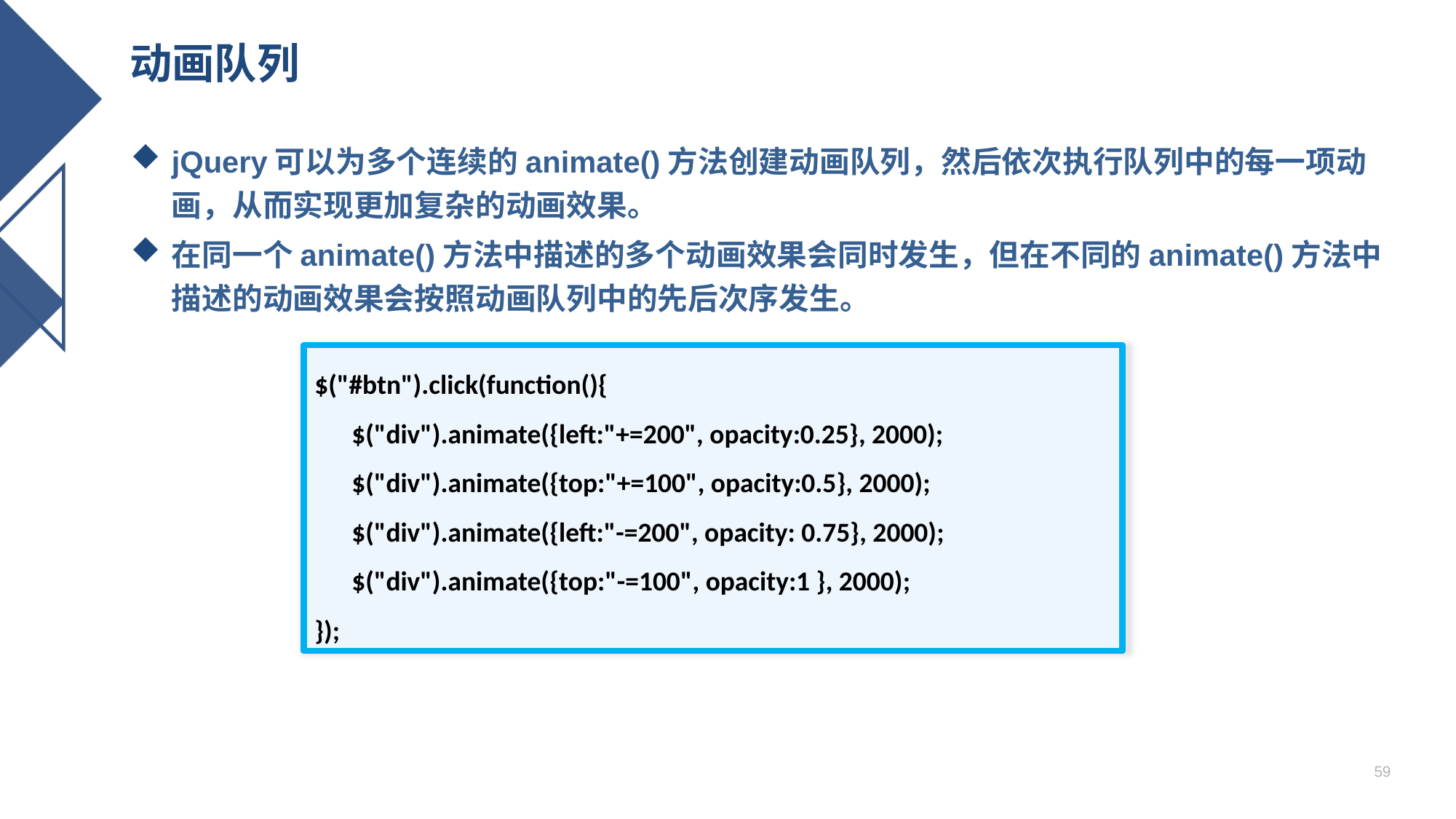

# 动画队列
jQuery可以为多个连续的animate()方法创建动画队列，然后依次执行队列中的每一项动画，从而实现更加复杂的动画效果。
在同一个animate()方法中描述的多个动画效果会同时发生，但在不同的animate()方法中描述的动画效果会按照动画队列中的先后次序发生。
$("#btn").click(function(){
      $("div").animate({left:"+=200", opacity:0.25}, 2000);
      $("div").animate({top:"+=100", opacity:0.5}, 2000);
      $("div").animate({left:"-=200", opacity: 0.75}, 2000);
      $("div").animate({top:"-=100", opacity:1 }, 2000);
});
59